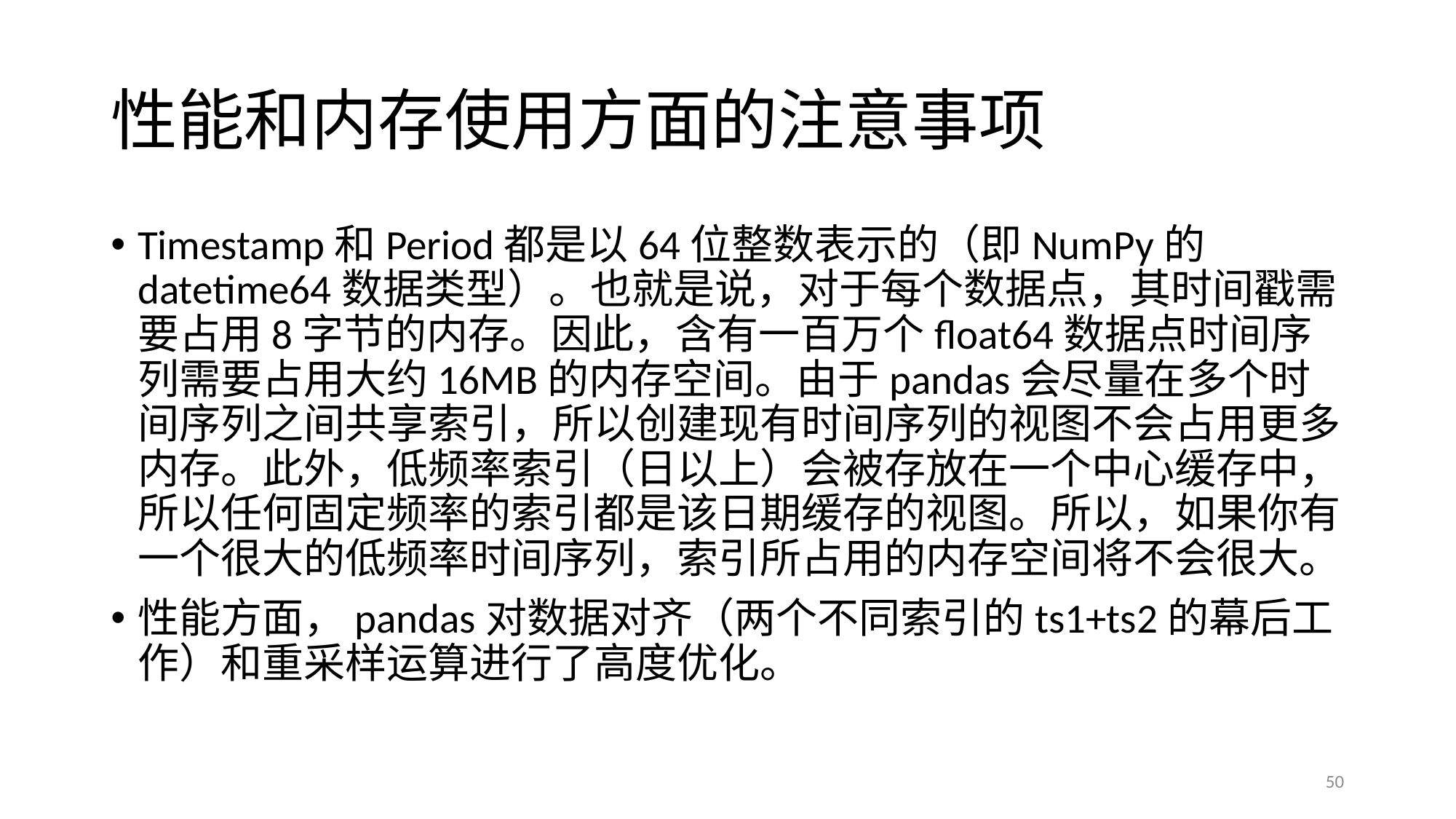

# 性能和内存使用方面的注意事项
Timestamp和Period都是以64位整数表示的（即NumPy的datetime64数据类型）。也就是说，对于每个数据点，其时间戳需要占用8字节的内存。因此，含有一百万个float64数据点时间序列需要占用大约16MB的内存空间。由于pandas会尽量在多个时间序列之间共享索引，所以创建现有时间序列的视图不会占用更多内存。此外，低频率索引（日以上）会被存放在一个中心缓存中，所以任何固定频率的索引都是该日期缓存的视图。所以，如果你有一个很大的低频率时间序列，索引所占用的内存空间将不会很大。
性能方面，pandas对数据对齐（两个不同索引的ts1+ts2的幕后工作）和重采样运算进行了高度优化。
50